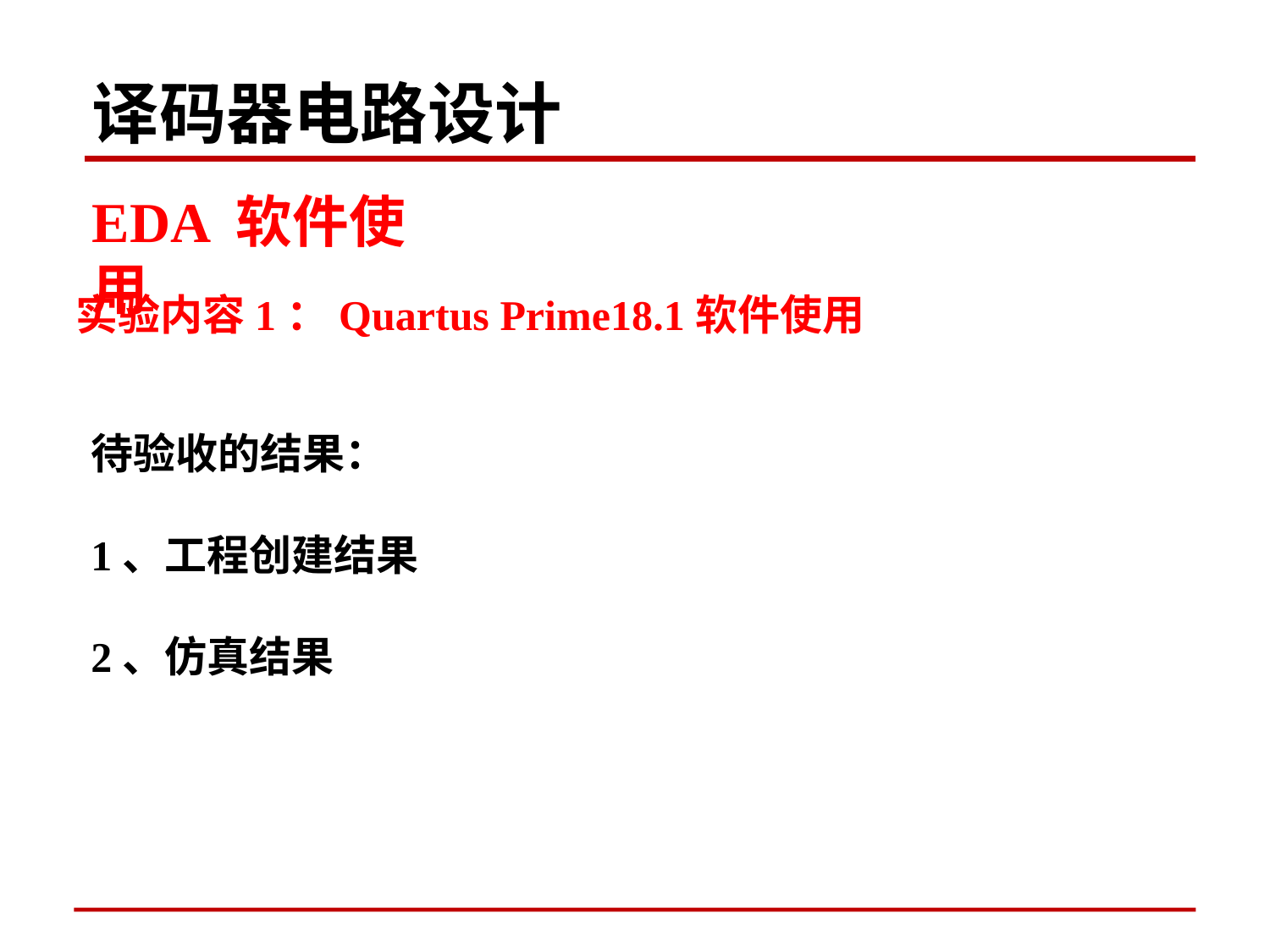

译码器电路设计
EDA 软件使用
实验内容1：Quartus Prime18.1软件使用
待验收的结果：
1、工程创建结果
2、仿真结果